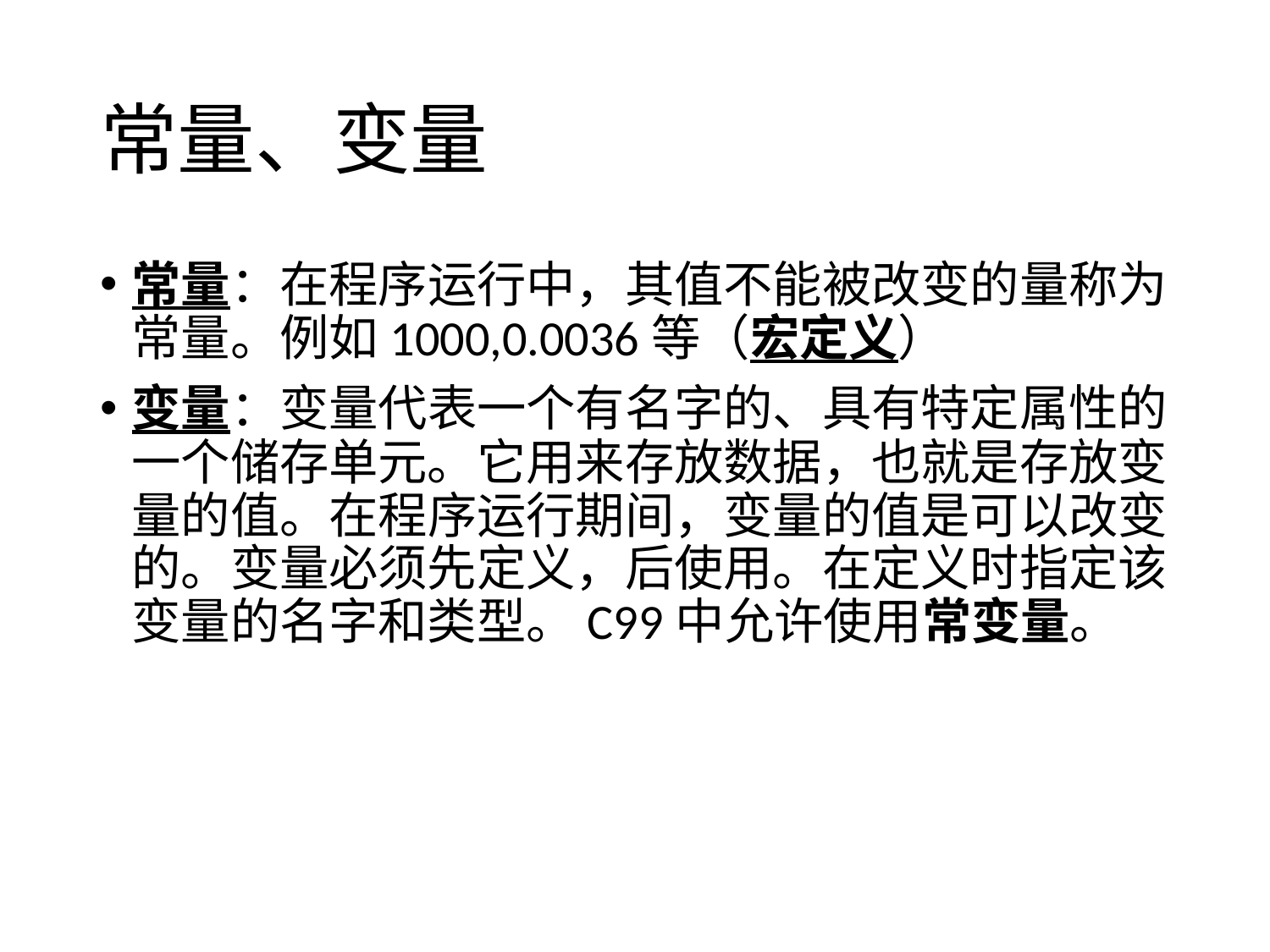

# 常量、变量
常量：在程序运行中，其值不能被改变的量称为常量。例如1000,0.0036等（宏定义）
变量：变量代表一个有名字的、具有特定属性的一个储存单元。它用来存放数据，也就是存放变量的值。在程序运行期间，变量的值是可以改变的。变量必须先定义，后使用。在定义时指定该变量的名字和类型。C99中允许使用常变量。